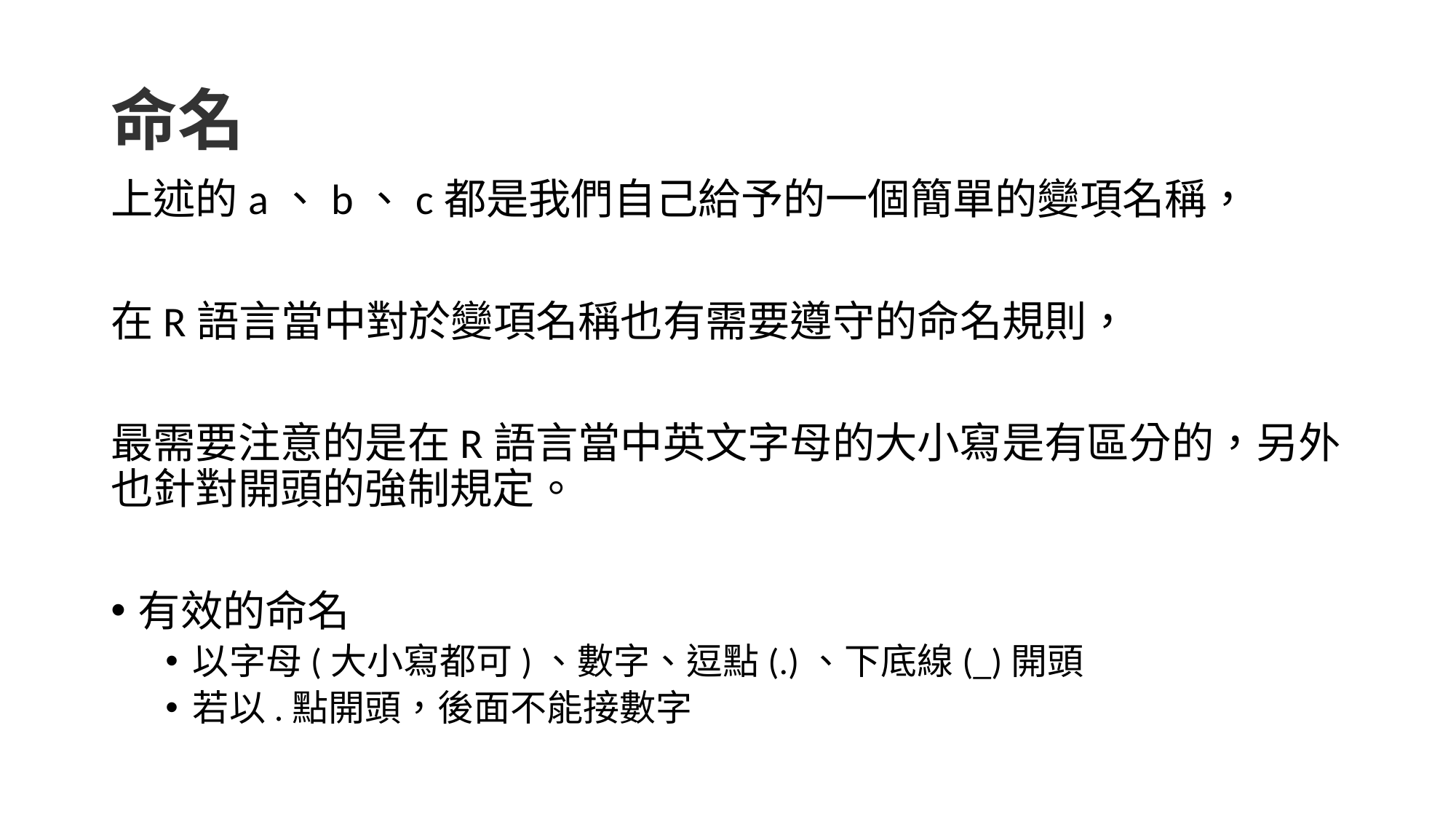

# 命名
上述的a、b、c都是我們自己給予的一個簡單的變項名稱，

在R語言當中對於變項名稱也有需要遵守的命名規則，

最需要注意的是在R語言當中英文字母的大小寫是有區分的，另外也針對開頭的強制規定。

有效的命名
以字母(大小寫都可)、數字、逗點(.)、下底線(_)開頭
若以.點開頭，後面不能接數字